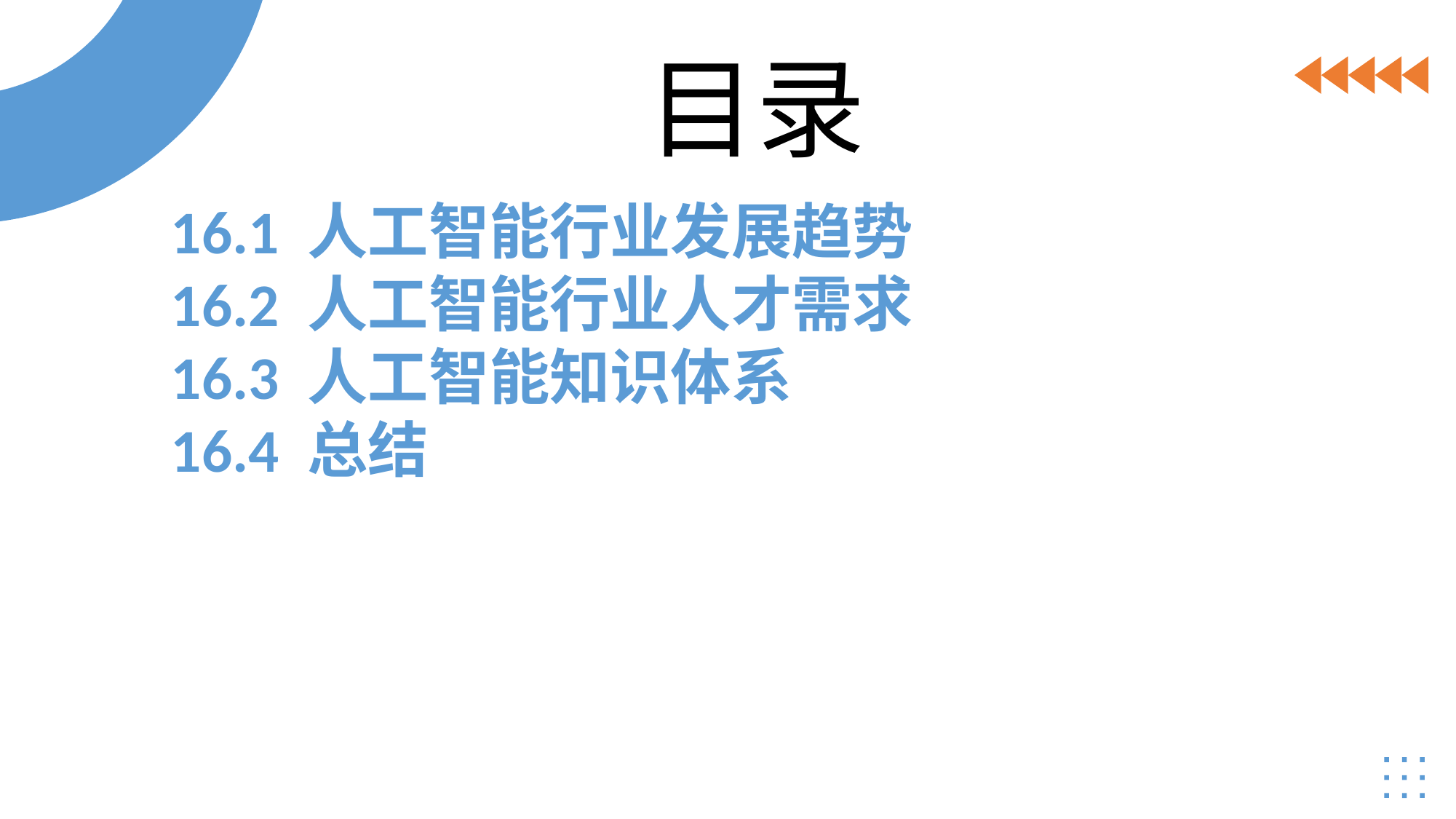

目录

16.1 人工智能行业发展趋势
16.2 人工智能行业人才需求
16.3 人工智能知识体系
16.4 总结

人工智能相关概念